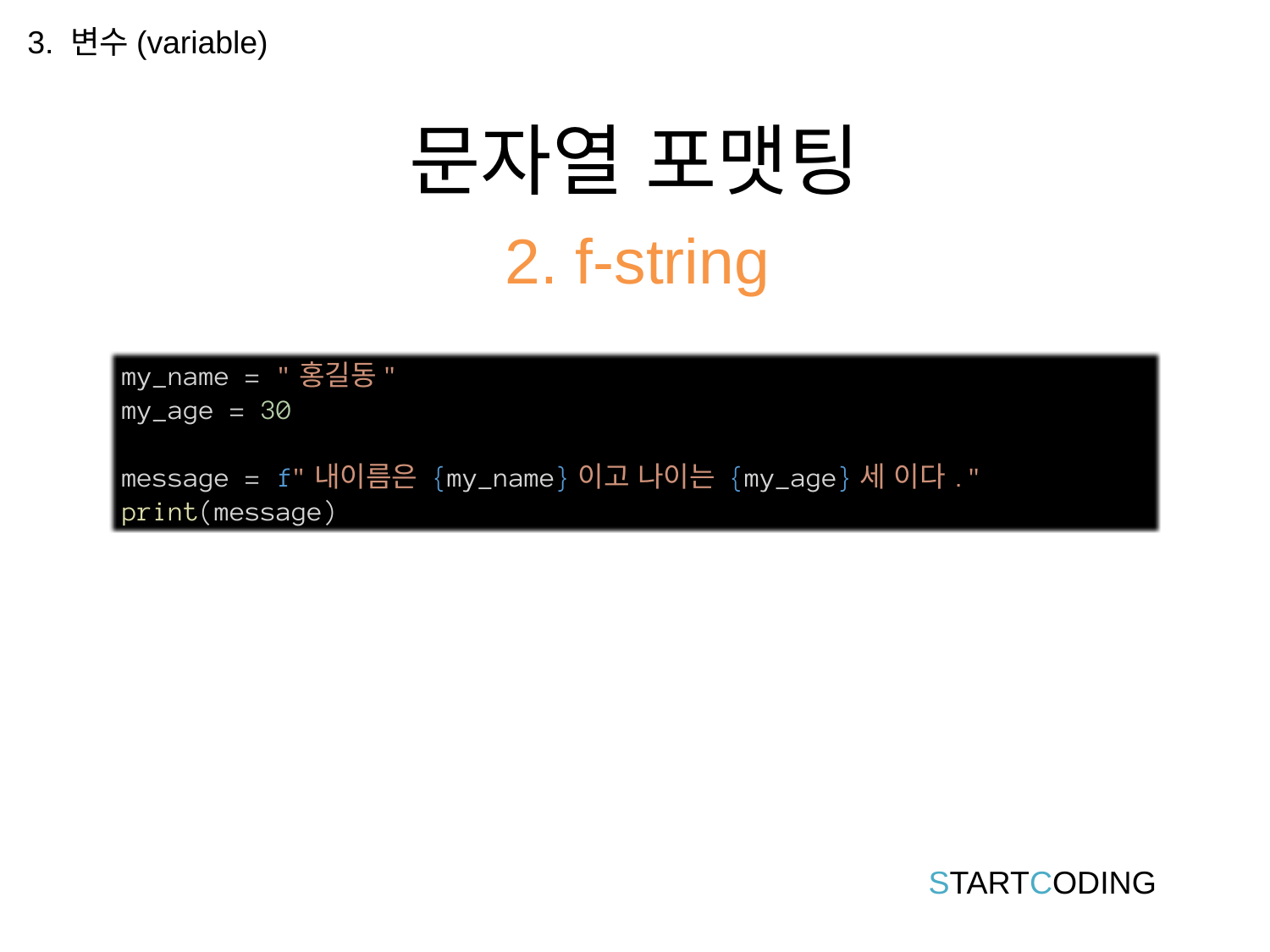

3. 변수(variable)
# 문자열 포맷팅
2. f-string
my_name = "홍길동"
my_age = 30
message = f"내이름은 {my_name}이고 나이는 {my_age}세 이다."
print(message)
STARTCODING